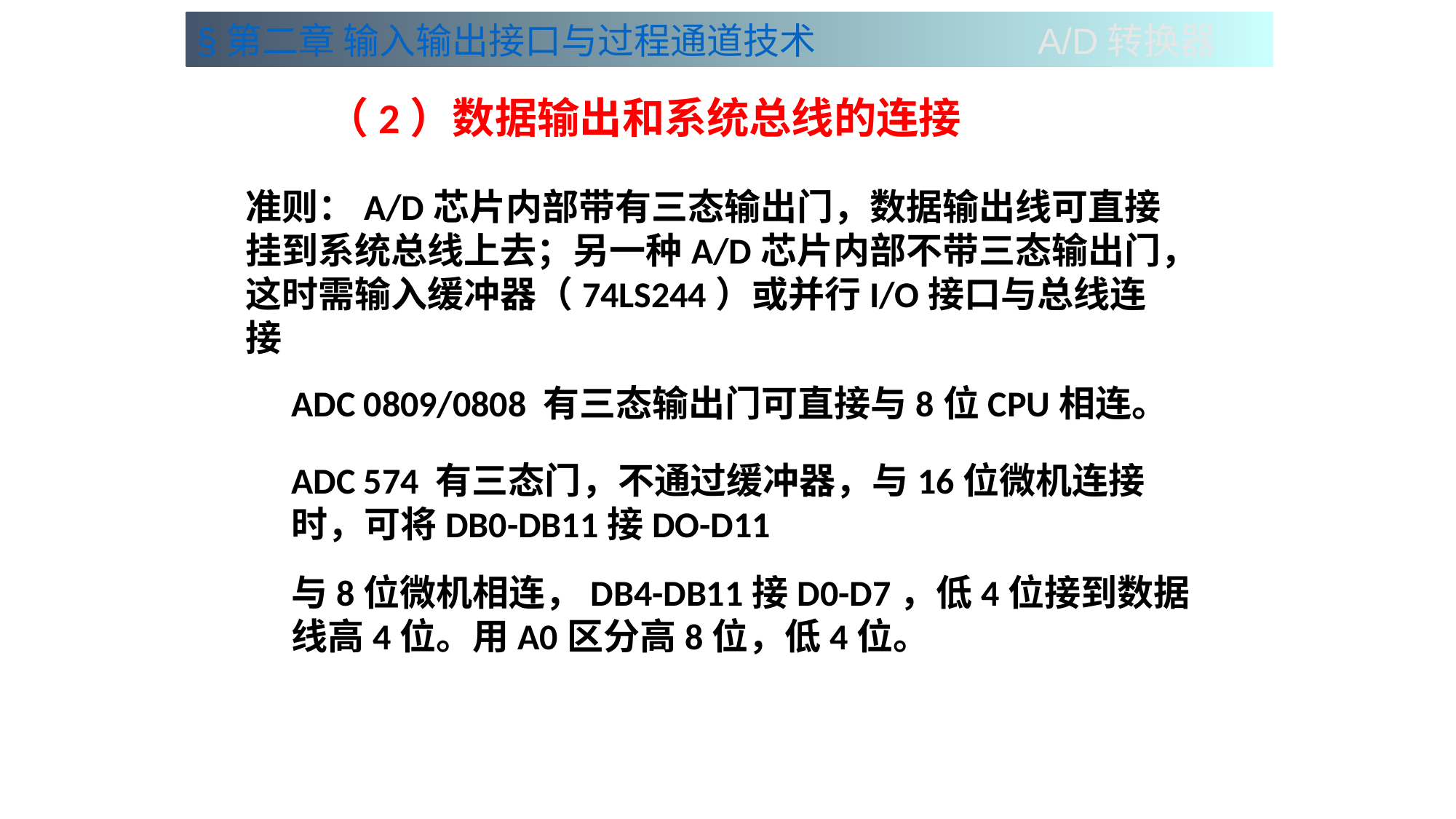

§第二章 输入输出接口与过程通道技术                          A/D转换器
（2）数据输出和系统总线的连接
准则：A/D芯片内部带有三态输出门，数据输出线可直接挂到系统总线上去；另一种A/D芯片内部不带三态输出门，这时需输入缓冲器（74LS244）或并行I/O接口与总线连接
ADC 0809/0808 有三态输出门可直接与8位CPU相连。
ADC 574 有三态门，不通过缓冲器，与16位微机连接时，可将DB0-DB11接DO-D11
与8位微机相连，DB4-DB11接D0-D7，低4位接到数据线高4位。用A0区分高8位，低4位。